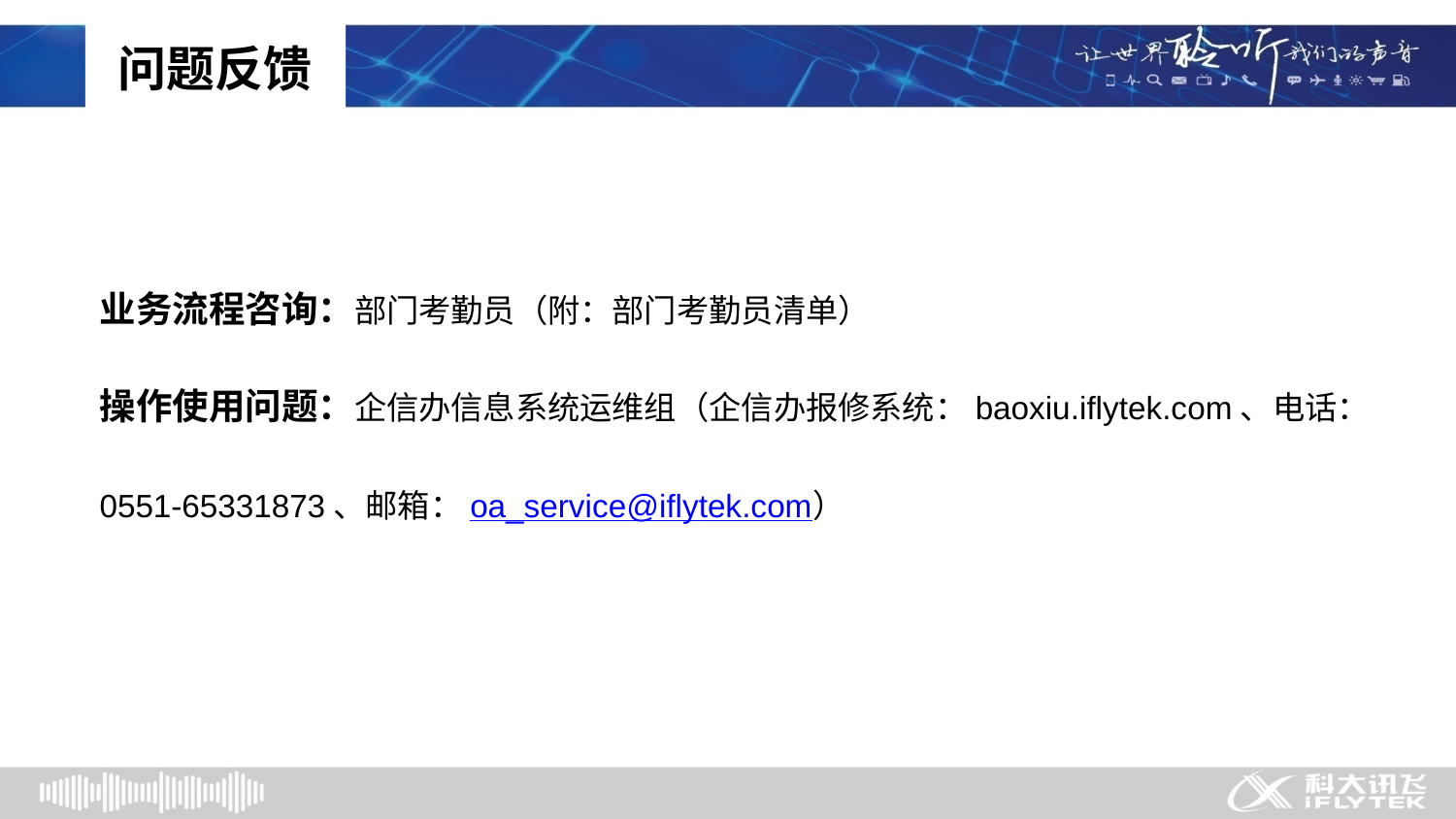

# 问题反馈
业务流程咨询：部门考勤员（附：部门考勤员清单）
操作使用问题：企信办信息系统运维组（企信办报修系统：baoxiu.iflytek.com、电话：0551-65331873、邮箱：oa_service@iflytek.com）